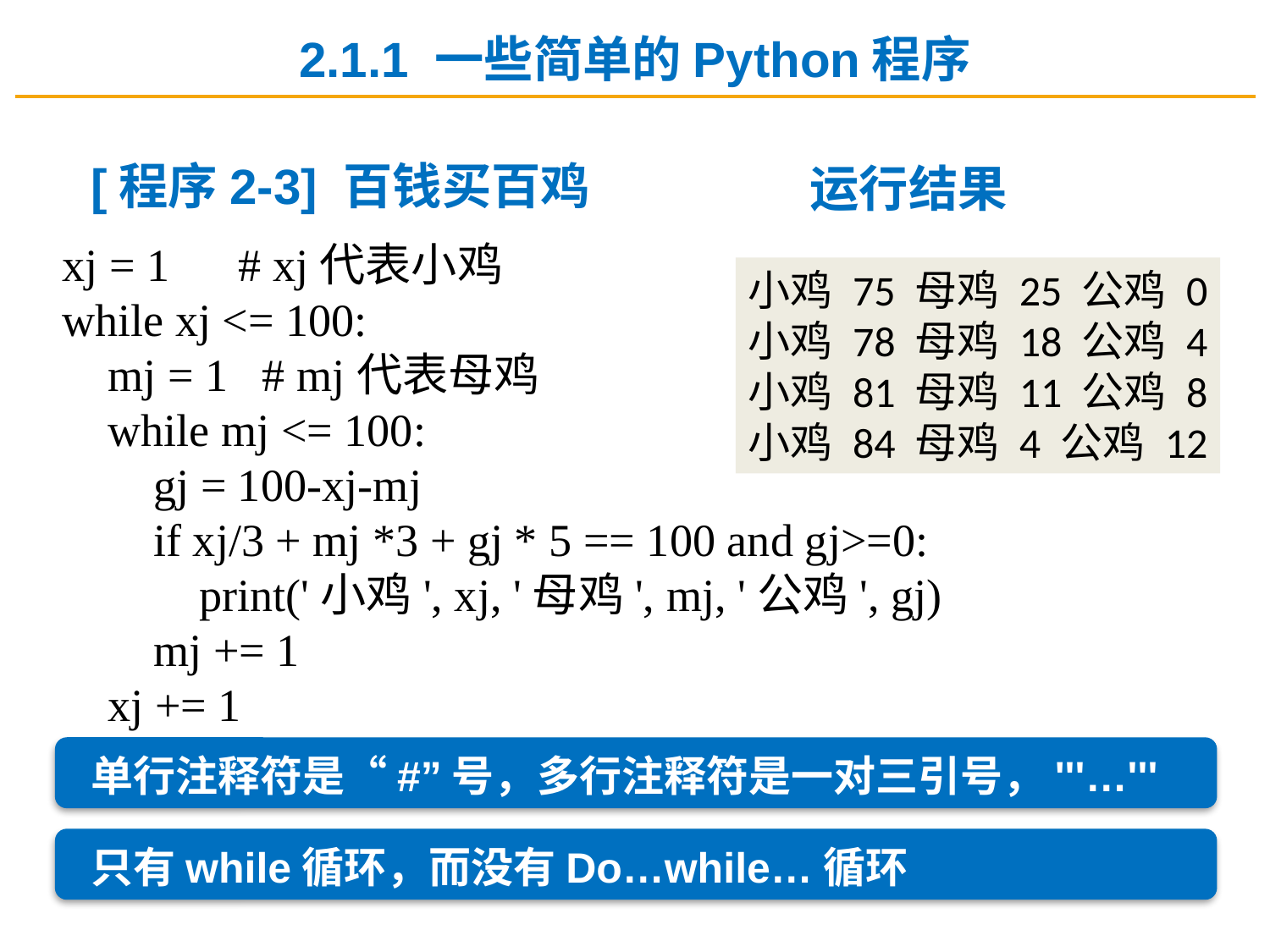

2.1.1 一些简单的Python程序
[程序2-3] 百钱买百鸡
运行结果
xj = 1      # xj代表小鸡
while xj <= 100:
    mj = 1   # mj代表母鸡
    while mj <= 100:
        gj = 100-xj-mj
        if xj/3 + mj *3 + gj * 5 == 100 and gj>=0:
            print('小鸡', xj, '母鸡', mj, '公鸡', gj)
        mj += 1
    xj += 1

小鸡 75 母鸡 25 公鸡 0
小鸡 78 母鸡 18 公鸡 4
小鸡 81 母鸡 11 公鸡 8
小鸡 84 母鸡 4 公鸡 12

单行注释符是“#”号，多行注释符是一对三引号，'''…'''

只有while循环，而没有Do…while…循环